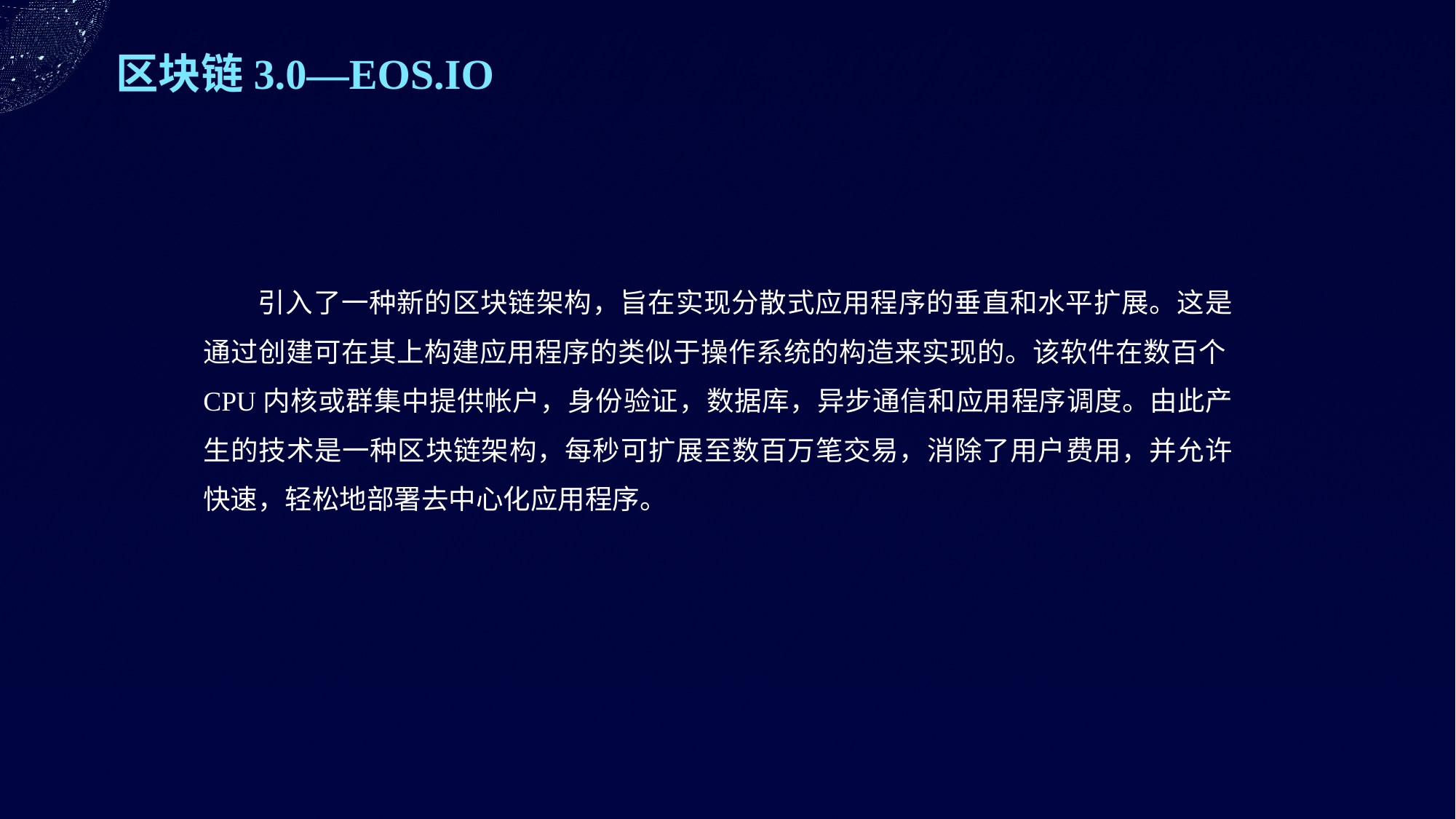

区块链3.0—EOS.IO
引入了一种新的区块链架构，旨在实现分散式应用程序的垂直和水平扩展。这是通过创建可在其上构建应用程序的类似于操作系统的构造来实现的。该软件在数百个CPU内核或群集中提供帐户，身份验证，数据库，异步通信和应用程序调度。由此产生的技术是一种区块链架构，每秒可扩展至数百万笔交易，消除了用户费用，并允许快速，轻松地部署去中心化应用程序。